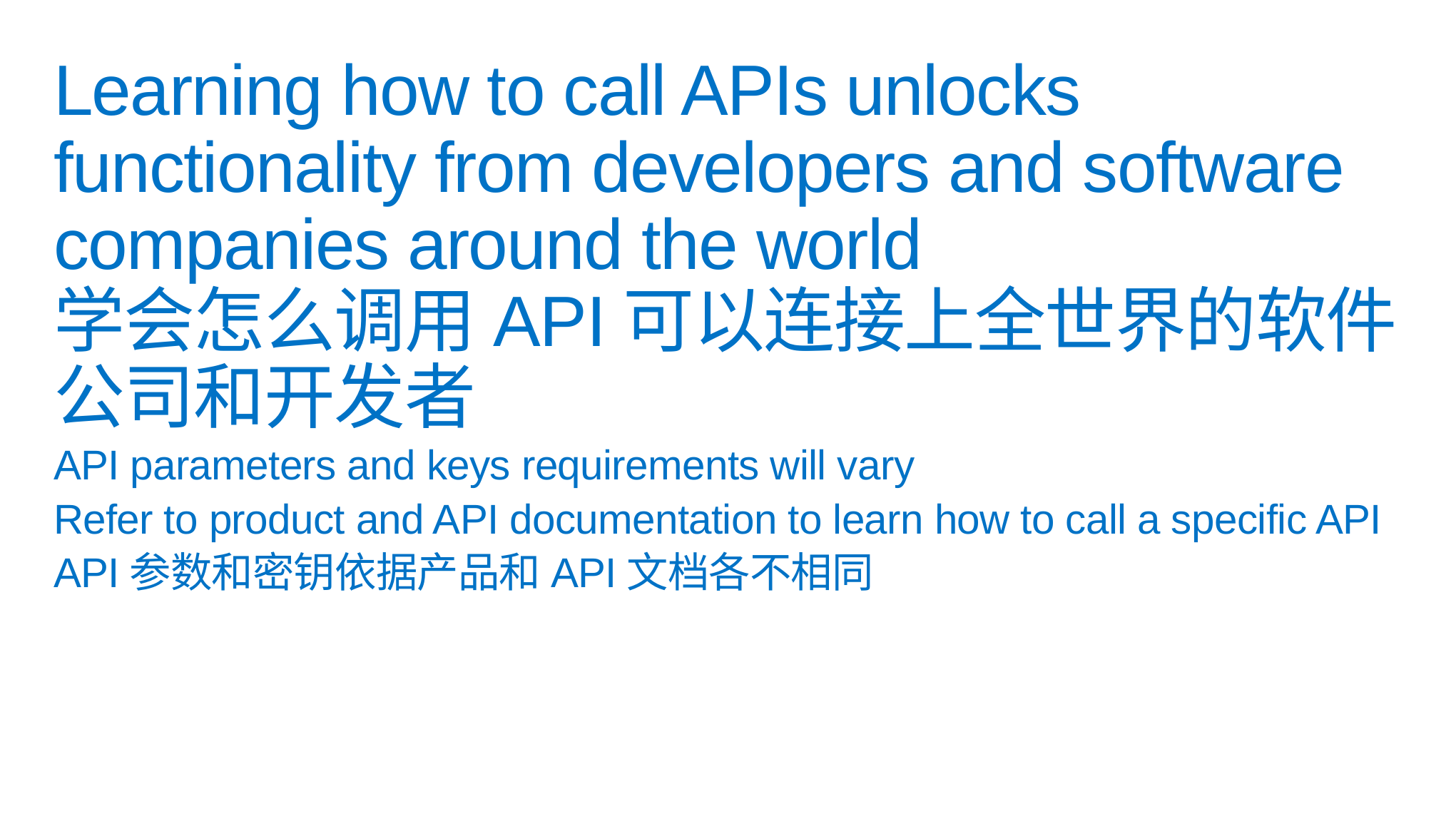

# Learning how to call APIs unlocks functionality from developers and software companies around the world 学会怎么调用API可以连接上全世界的软件公司和开发者
API parameters and keys requirements will vary
Refer to product and API documentation to learn how to call a specific API
API参数和密钥依据产品和API文档各不相同